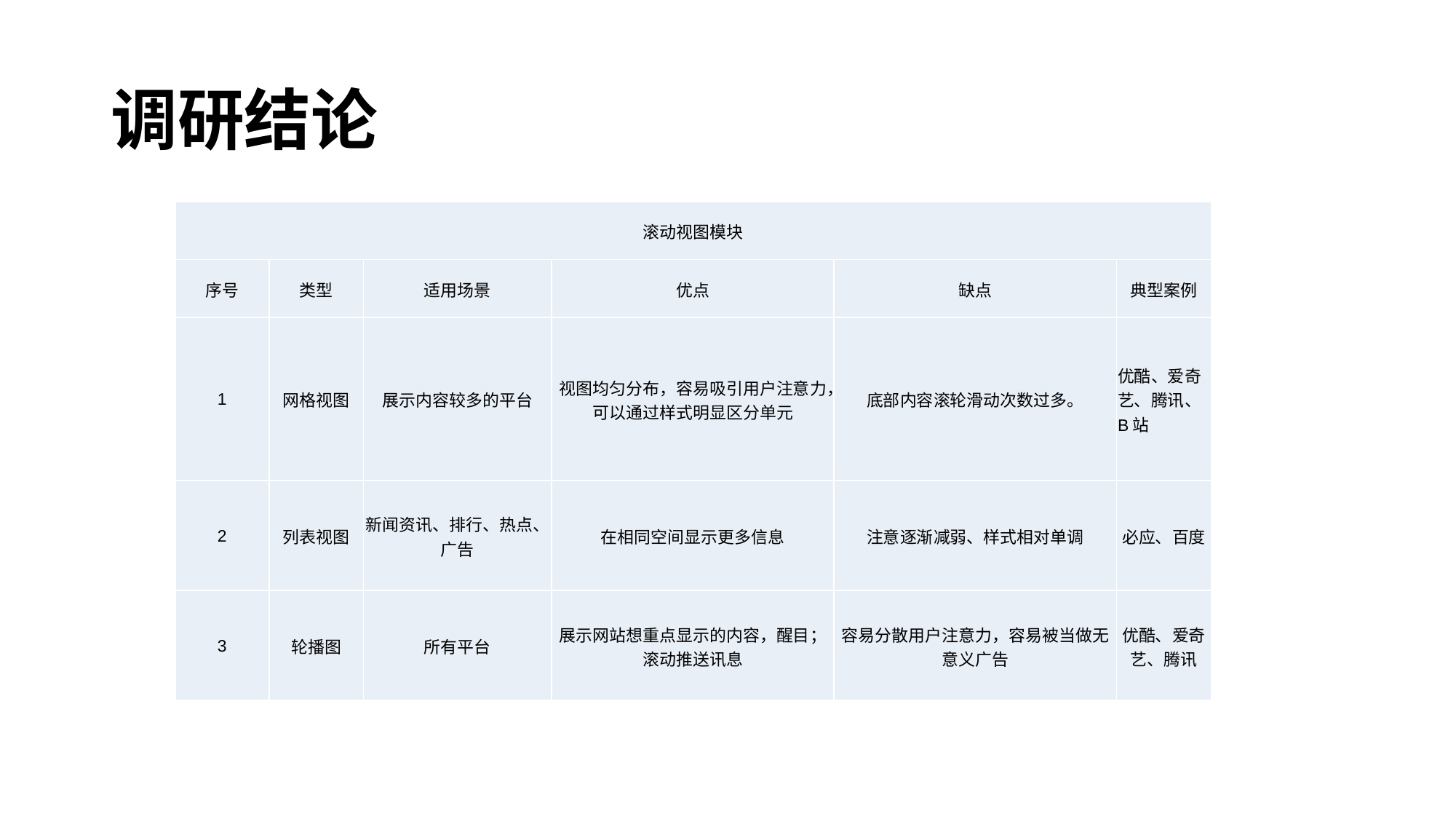

# 调研结论
| 滚动视图模块 |  |  |  |  |  |
| --- | --- | --- | --- | --- | --- |
| 序号 | 类型 | 适用场景 | 优点 | 缺点 | 典型案例 |
| 1 | 网格视图 | 展示内容较多的平台 | 视图均匀分布，容易吸引用户注意力，可以通过样式明显区分单元 | 底部内容滚轮滑动次数过多。 | 优酷、爱奇艺、腾讯、B站 |
| 2 | 列表视图 | 新闻资讯、排行、热点、广告 | 在相同空间显示更多信息 | 注意逐渐减弱、样式相对单调 | 必应、百度 |
| 3 | 轮播图 | 所有平台 | 展示网站想重点显示的内容，醒目；滚动推送讯息 | 容易分散用户注意力，容易被当做无意义广告 | 优酷、爱奇艺、腾讯 |